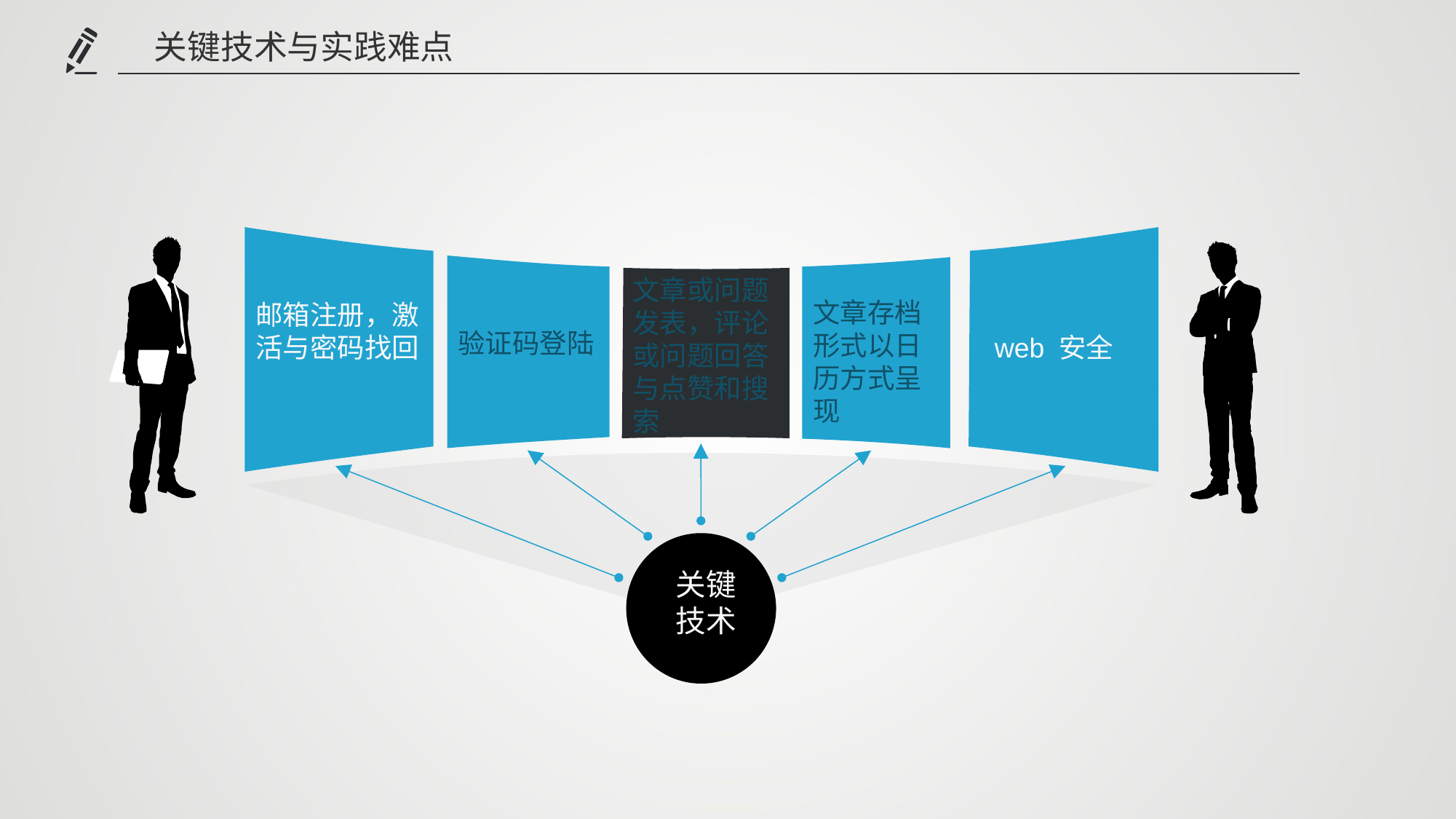

关键技术与实践难点

邮箱注册，激活与密码找回

  web 安全

验证码登陆

文章存档形式以日历方式呈现
文章或问题发表，评论或问题回答与点赞和搜索

 关键
 技术